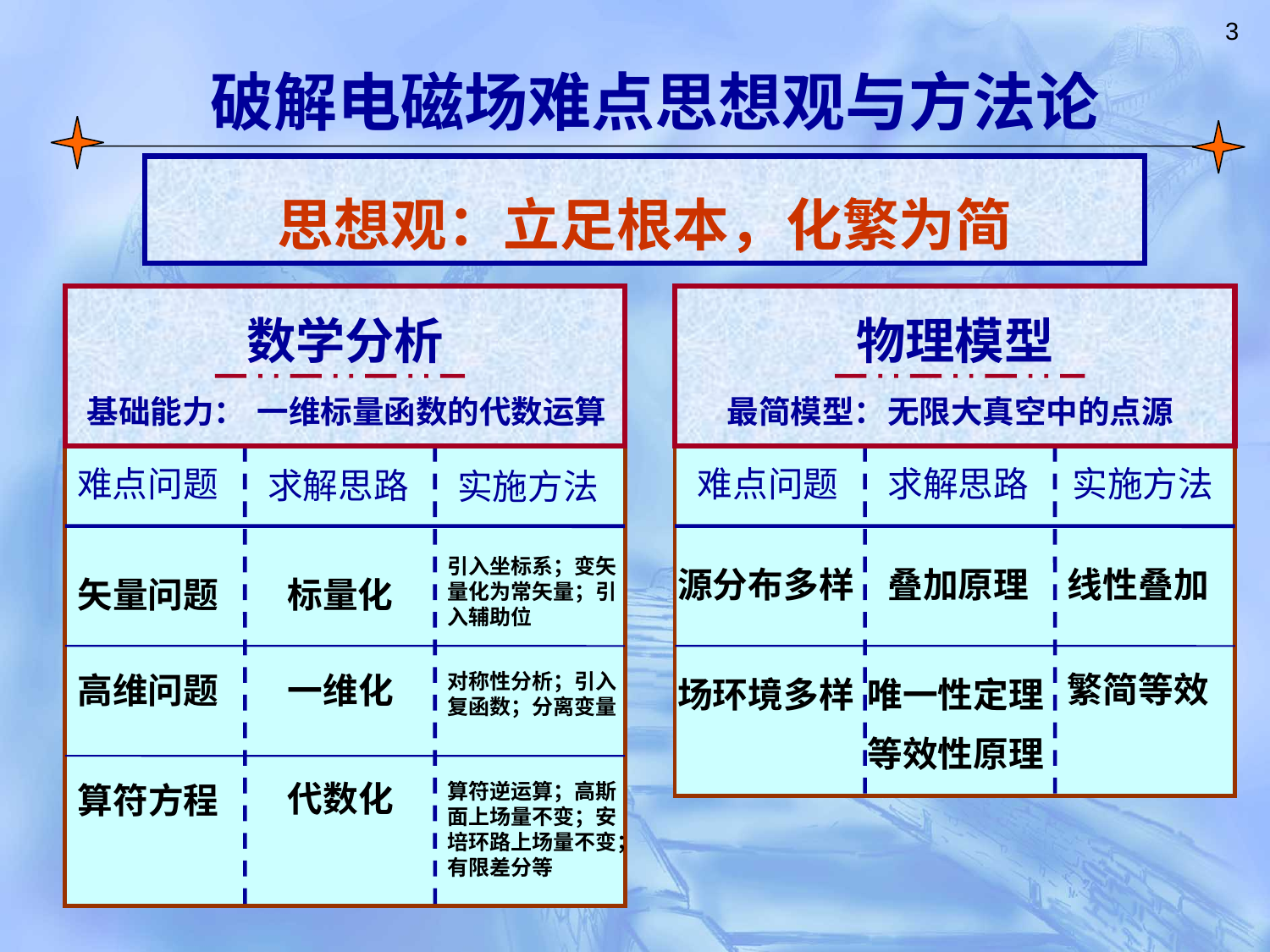

3
破解电磁场难点思想观与方法论

思想观：立足根本，化繁为简
数学分析
物理模型

基础能力：
一维标量函数的代数运算
最简模型：
无限大真空中的点源

难点问题
难点问题
求解思路
实施方法
求解思路
实施方法

引入坐标系；变矢量化为常矢量；引入辅助位
源分布多样
叠加原理
线性叠加
矢量问题
标量化

繁简等效
高维问题
一维化
对称性分析；引入复函数；分离变量
场环境多样
唯一性定理
等效性原理

代数化
算符方程
算符逆运算；高斯面上场量不变；安培环路上场量不变；有限差分等